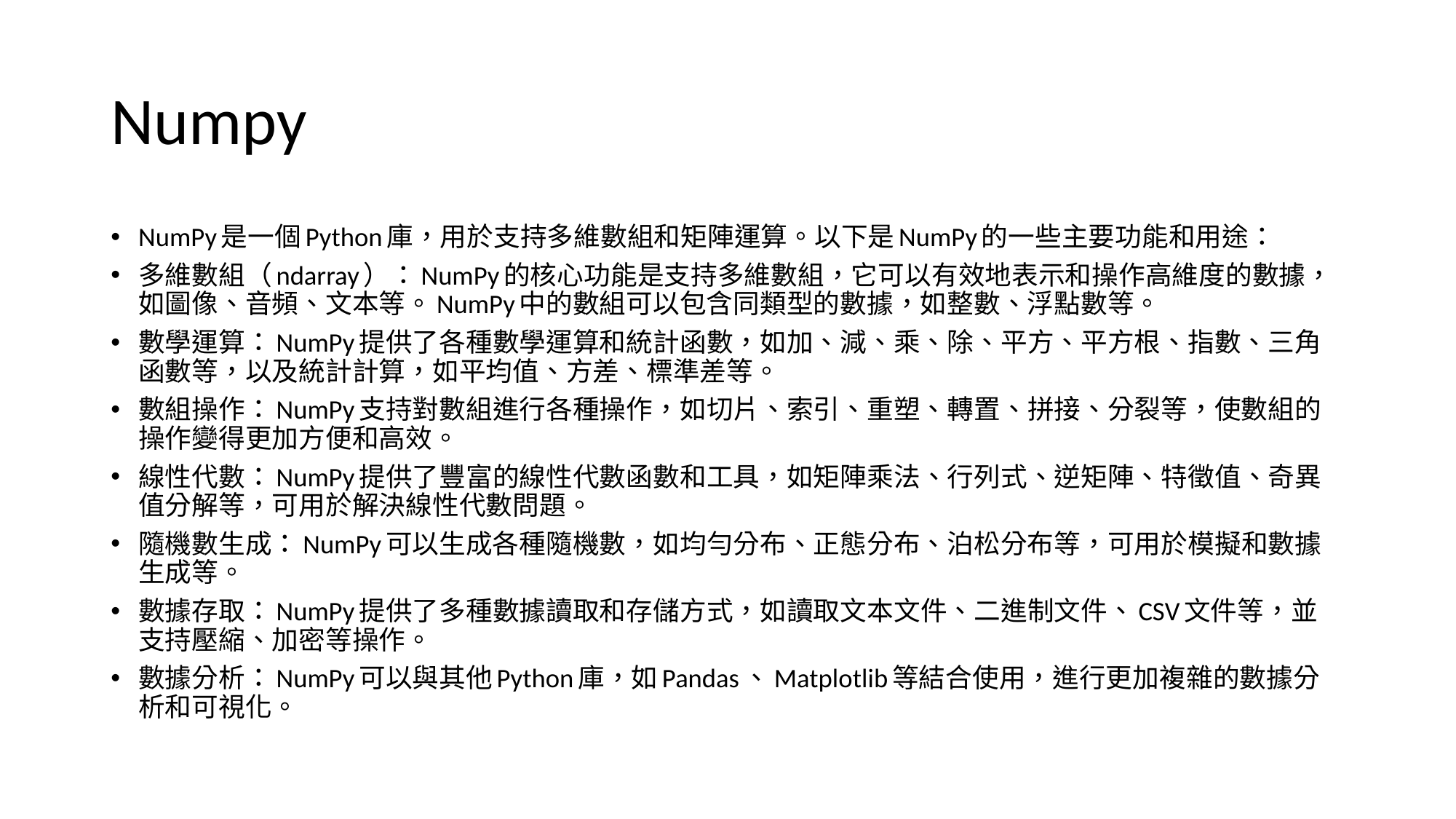

# Numpy
NumPy是一個Python庫，用於支持多維數組和矩陣運算。以下是NumPy的一些主要功能和用途：
多維數組（ndarray）：NumPy的核心功能是支持多維數組，它可以有效地表示和操作高維度的數據，如圖像、音頻、文本等。NumPy中的數組可以包含同類型的數據，如整數、浮點數等。
數學運算：NumPy提供了各種數學運算和統計函數，如加、減、乘、除、平方、平方根、指數、三角函數等，以及統計計算，如平均值、方差、標準差等。
數組操作：NumPy支持對數組進行各種操作，如切片、索引、重塑、轉置、拼接、分裂等，使數組的操作變得更加方便和高效。
線性代數：NumPy提供了豐富的線性代數函數和工具，如矩陣乘法、行列式、逆矩陣、特徵值、奇異值分解等，可用於解決線性代數問題。
隨機數生成：NumPy可以生成各種隨機數，如均勻分布、正態分布、泊松分布等，可用於模擬和數據生成等。
數據存取：NumPy提供了多種數據讀取和存儲方式，如讀取文本文件、二進制文件、CSV文件等，並支持壓縮、加密等操作。
數據分析：NumPy可以與其他Python庫，如Pandas、Matplotlib等結合使用，進行更加複雜的數據分析和可視化。